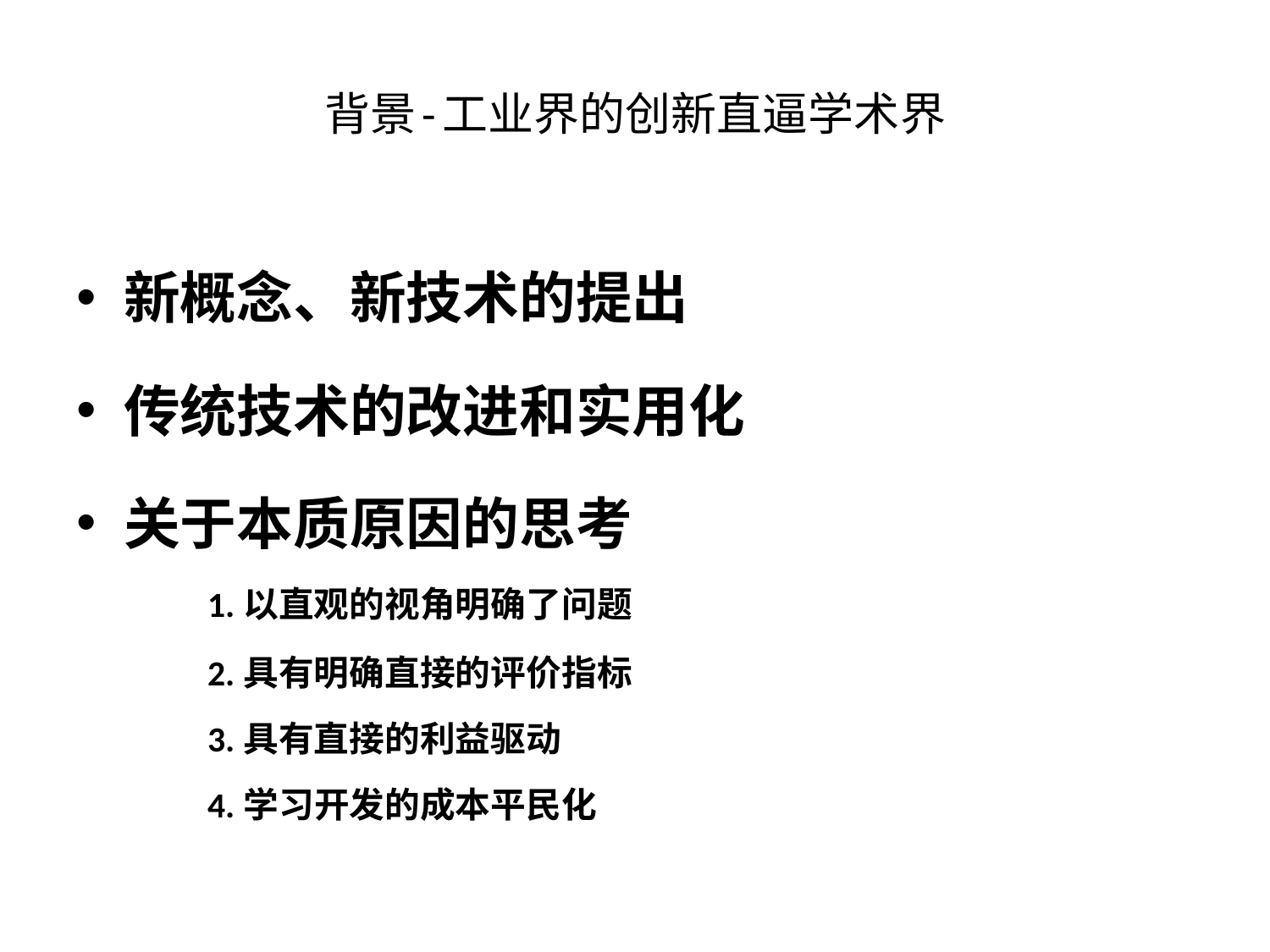

# 背景-工业界的创新直逼学术界
新概念、新技术的提出
传统技术的改进和实用化
关于本质原因的思考
1.以直观的视角明确了问题
2.具有明确直接的评价指标
3.具有直接的利益驱动
4.学习开发的成本平民化